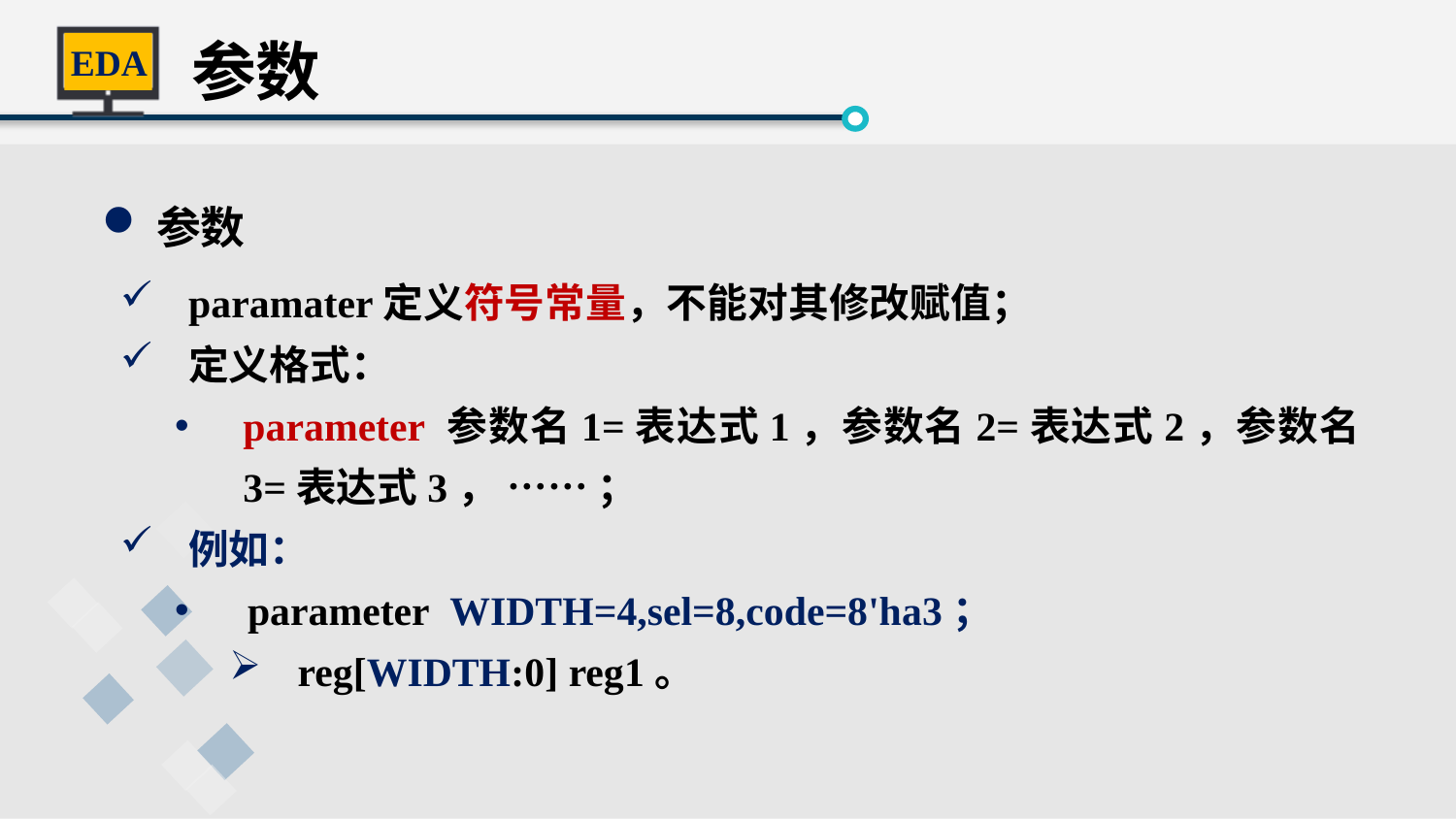

参数
参数
paramater定义符号常量，不能对其修改赋值；
定义格式：
parameter 参数名1=表达式1，参数名2=表达式2，参数名3=表达式3， …… ；
例如：
parameter  WIDTH=4,sel=8,code=8'ha3；
reg[WIDTH:0] reg1。